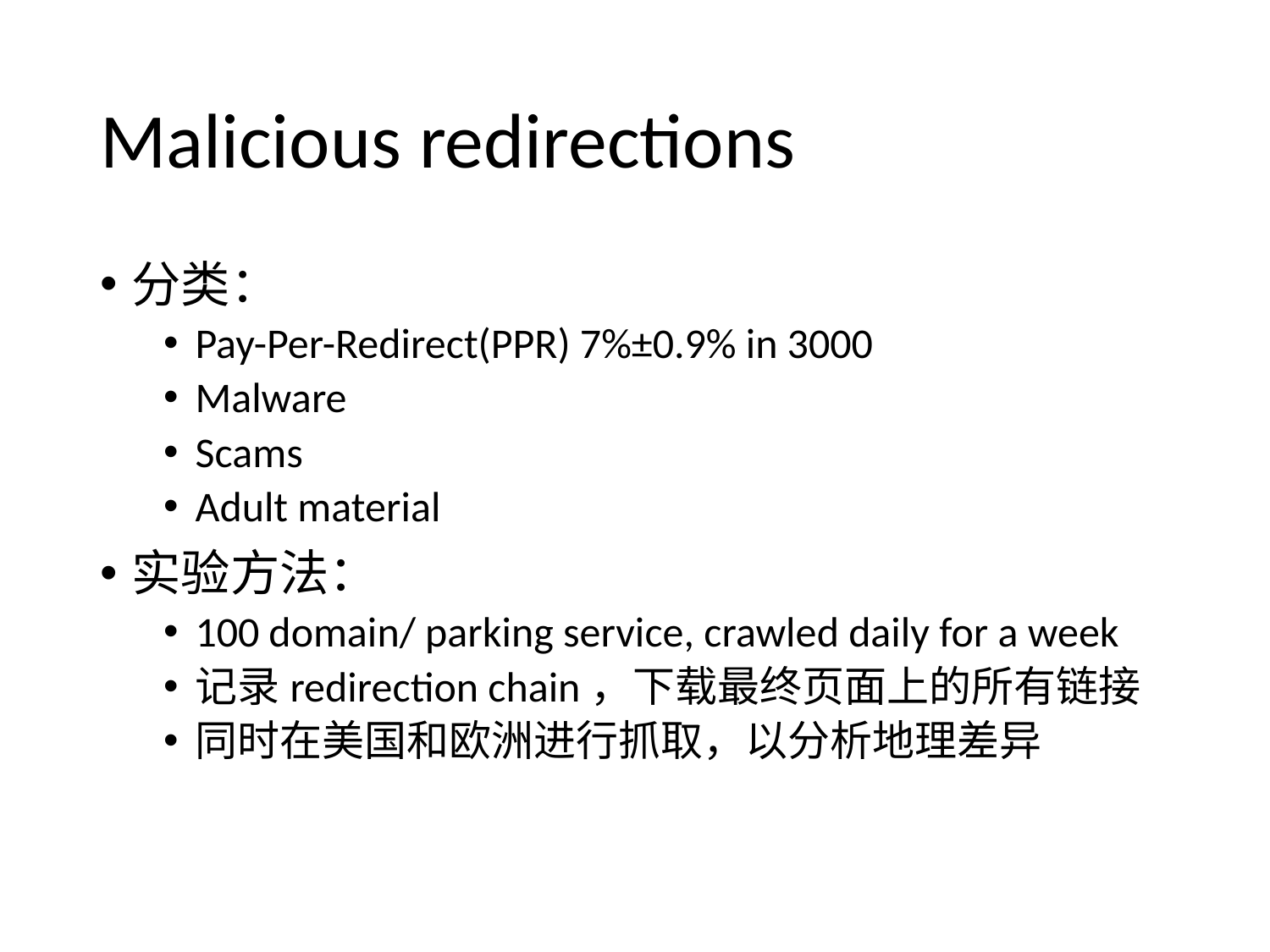

# Malicious redirections
分类：
Pay-Per-Redirect(PPR) 7%±0.9% in 3000
Malware
Scams
Adult material
实验方法：
100 domain/ parking service, crawled daily for a week
记录redirection chain，下载最终页面上的所有链接
同时在美国和欧洲进行抓取，以分析地理差异